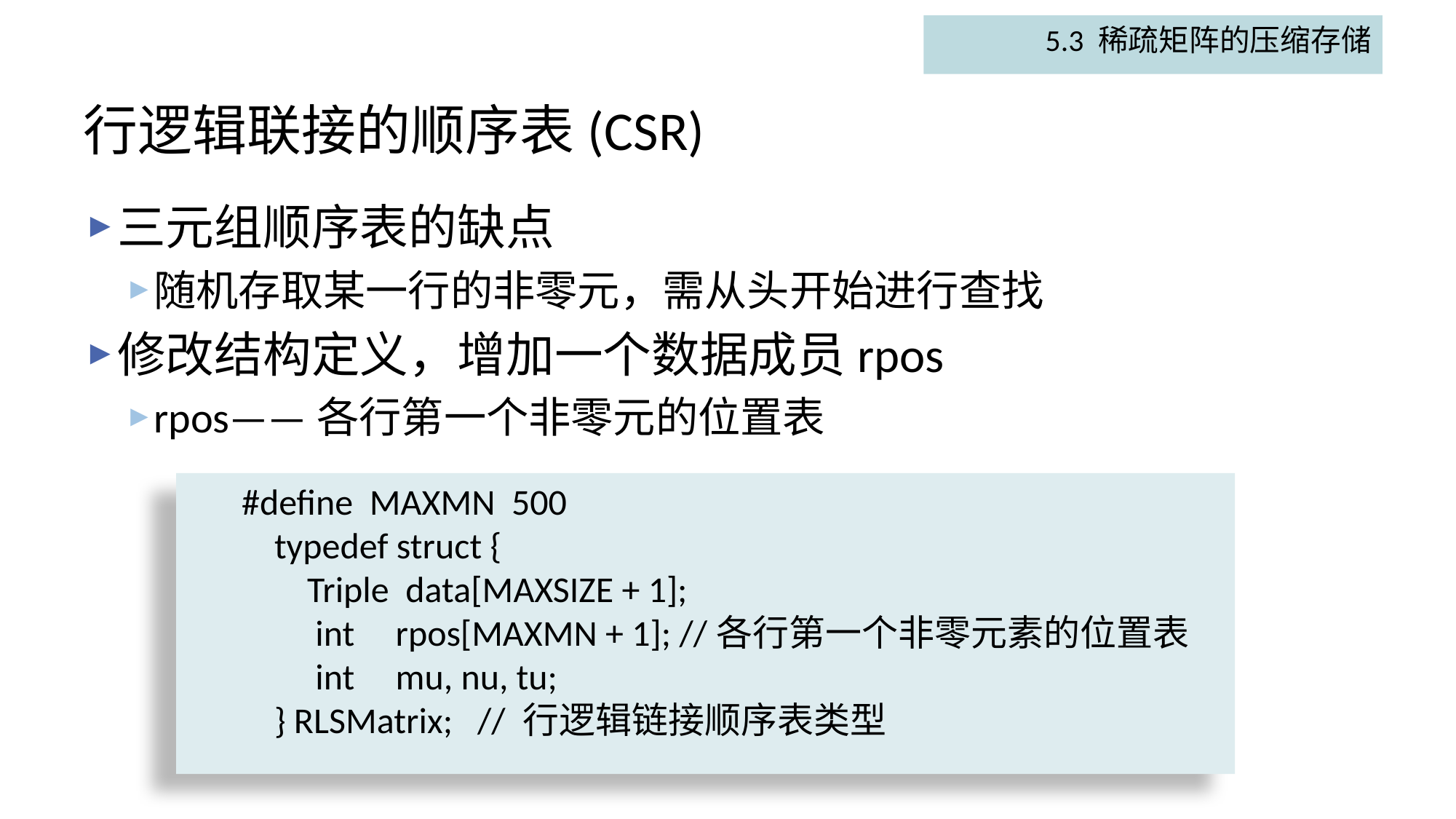

5.3 稀疏矩阵的压缩存储

# 行逻辑联接的顺序表(CSR)
三元组顺序表的缺点
随机存取某一行的非零元，需从头开始进行查找
修改结构定义，增加一个数据成员rpos
rpos——各行第一个非零元的位置表

#define  MAXMN  500
    typedef struct {
        Triple  data[MAXSIZE + 1];
         int     rpos[MAXMN + 1]; //各行第一个非零元素的位置表
         int     mu, nu, tu;
    } RLSMatrix;   // 行逻辑链接顺序表类型